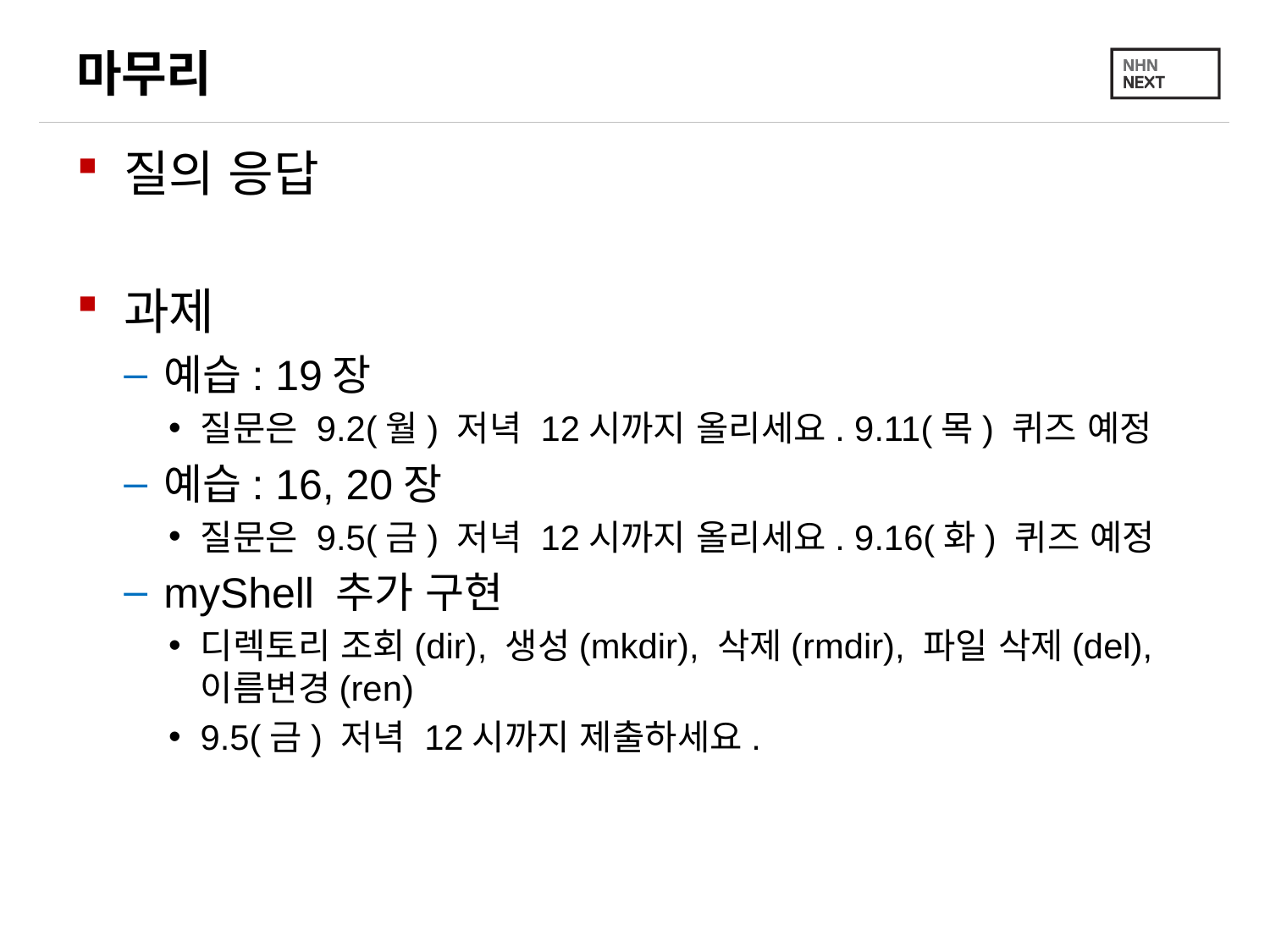

# 마무리
질의 응답

과제
예습: 19장
질문은 9.2(월) 저녁 12시까지 올리세요. 9.11(목) 퀴즈 예정
예습: 16, 20장
질문은 9.5(금) 저녁 12시까지 올리세요. 9.16(화) 퀴즈 예정
myShell 추가 구현
디렉토리 조회(dir), 생성(mkdir), 삭제(rmdir), 파일 삭제(del), 이름변경(ren)
9.5(금) 저녁 12시까지 제출하세요.